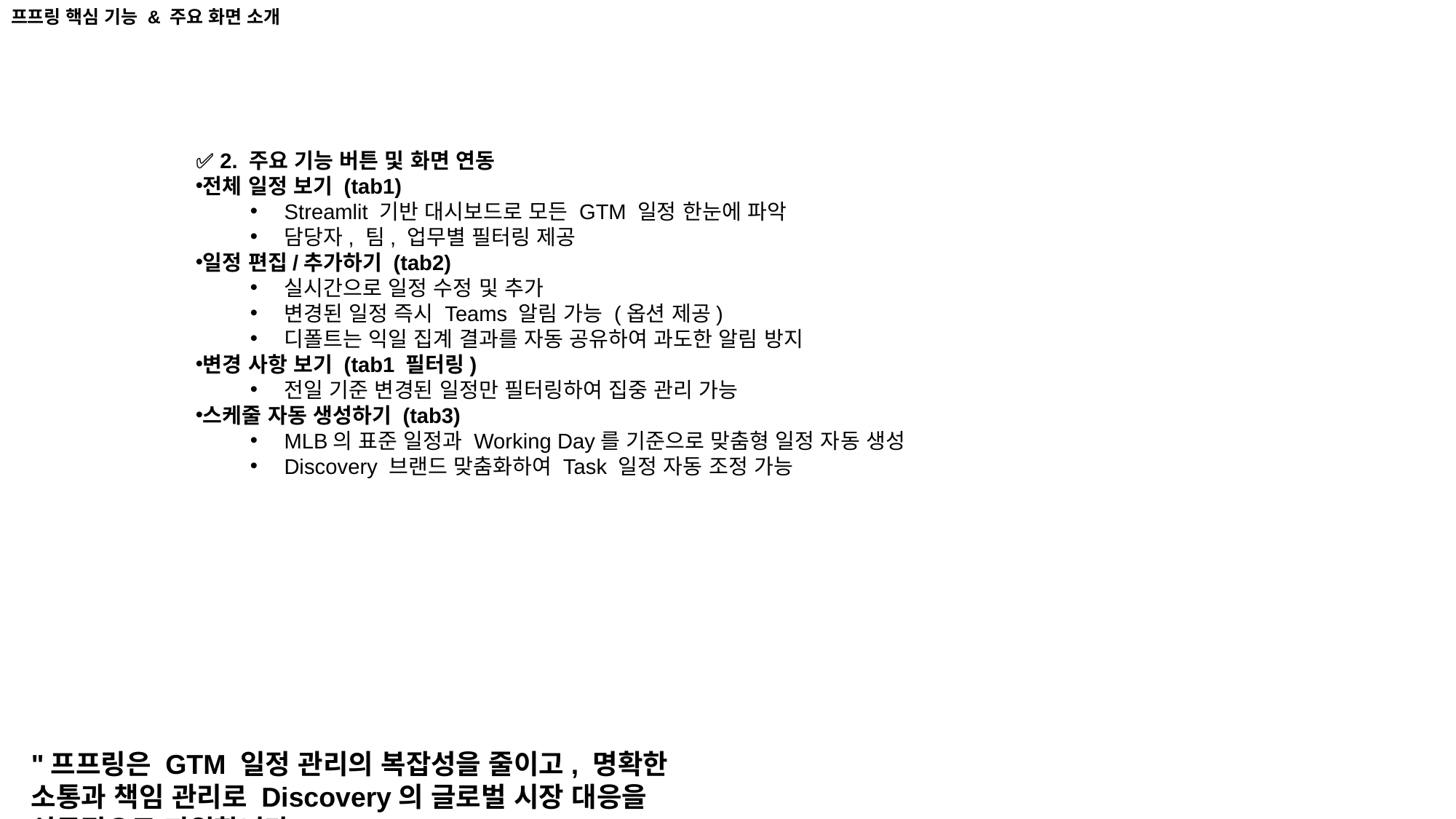

프프링 핵심 기능 & 주요 화면 소개
✅ 2. 주요 기능 버튼 및 화면 연동
전체 일정 보기 (tab1)
Streamlit 기반 대시보드로 모든 GTM 일정 한눈에 파악
담당자, 팀, 업무별 필터링 제공
일정 편집/추가하기 (tab2)
실시간으로 일정 수정 및 추가
변경된 일정 즉시 Teams 알림 가능 (옵션 제공)
디폴트는 익일 집계 결과를 자동 공유하여 과도한 알림 방지
변경 사항 보기 (tab1 필터링)
전일 기준 변경된 일정만 필터링하여 집중 관리 가능
스케줄 자동 생성하기 (tab3)
MLB의 표준 일정과 Working Day를 기준으로 맞춤형 일정 자동 생성
Discovery 브랜드 맞춤화하여 Task 일정 자동 조정 가능
"프프링은 GTM 일정 관리의 복잡성을 줄이고, 명확한 소통과 책임 관리로 Discovery의 글로벌 시장 대응을 성공적으로 지원합니다."